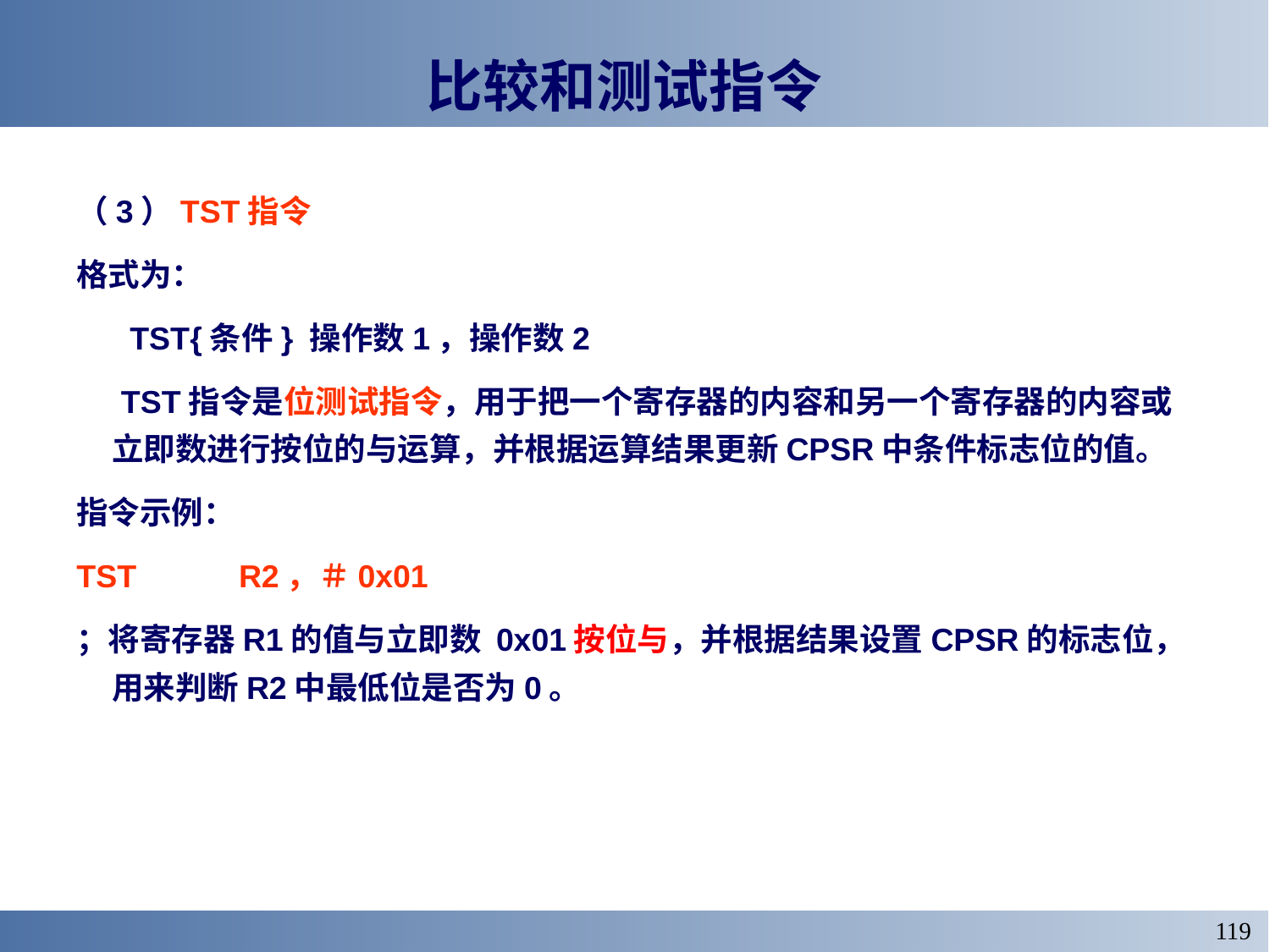

# 比较和测试指令
（3）TST指令
格式为：
      TST{条件} 操作数1，操作数2
     TST指令是位测试指令，用于把一个寄存器的内容和另一个寄存器的内容或立即数进行按位的与运算，并根据运算结果更新CPSR中条件标志位的值。
指令示例：
TST	R2，＃0x01
；将寄存器R1的值与立即数 0x01按位与，并根据结果设置CPSR的标志位，用来判断R2中最低位是否为0。